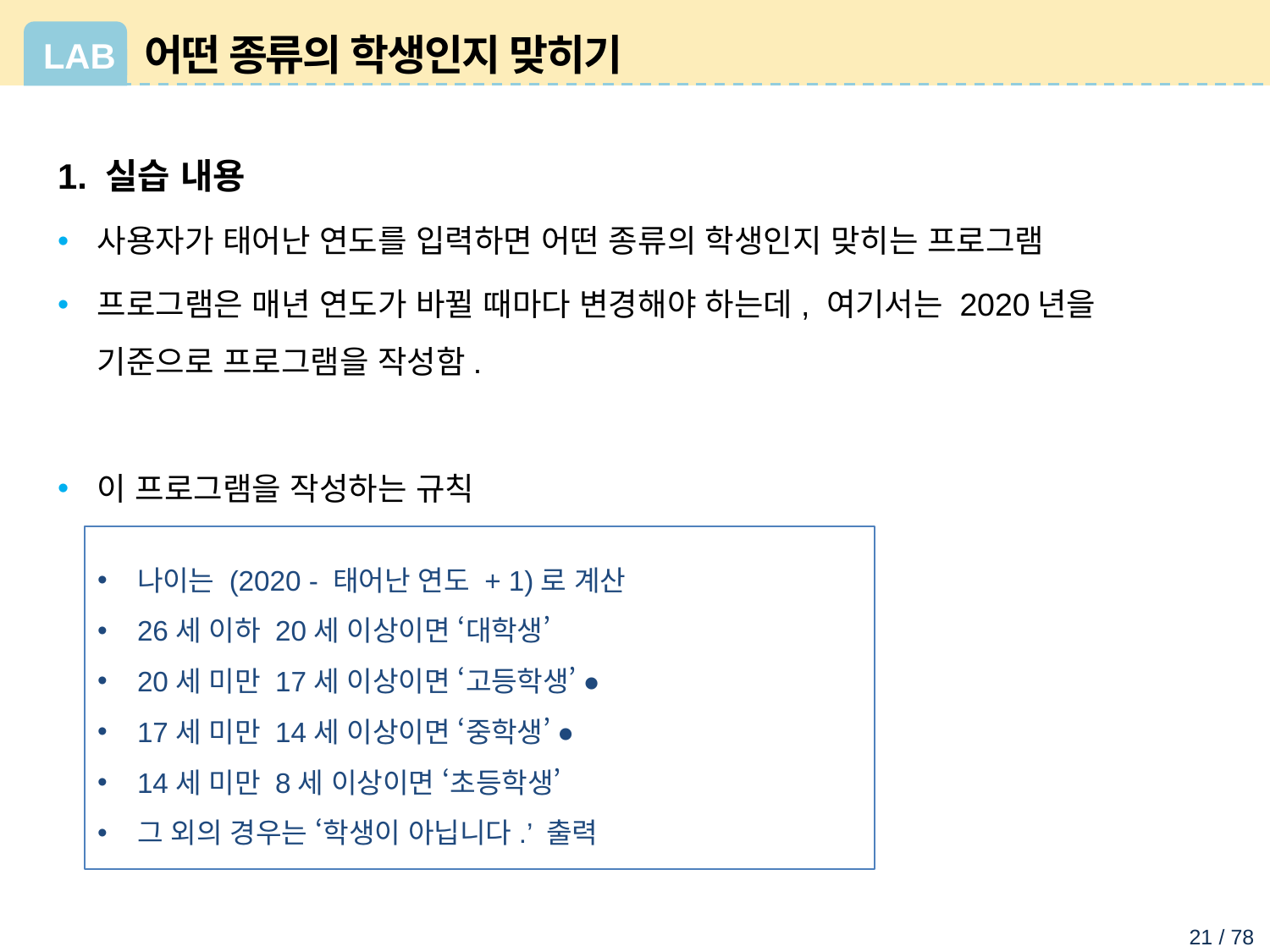

# 어떤 종류의 학생인지 맞히기
1. 실습 내용
사용자가 태어난 연도를 입력하면 어떤 종류의 학생인지 맞히는 프로그램
프로그램은 매년 연도가 바뀔 때마다 변경해야 하는데, 여기서는 2020년을 기준으로 프로그램을 작성함.

이 프로그램을 작성하는 규칙
나이는 (2020 - 태어난 연도 + 1)로 계산
26세 이하 20세 이상이면 ‘대학생’
20세 미만 17세 이상이면 ‘고등학생’ ⦁
17세 미만 14세 이상이면 ‘중학생’ ⦁
14세 미만 8세 이상이면 ‘초등학생’
그 외의 경우는 ‘학생이 아닙니다.’ 출력